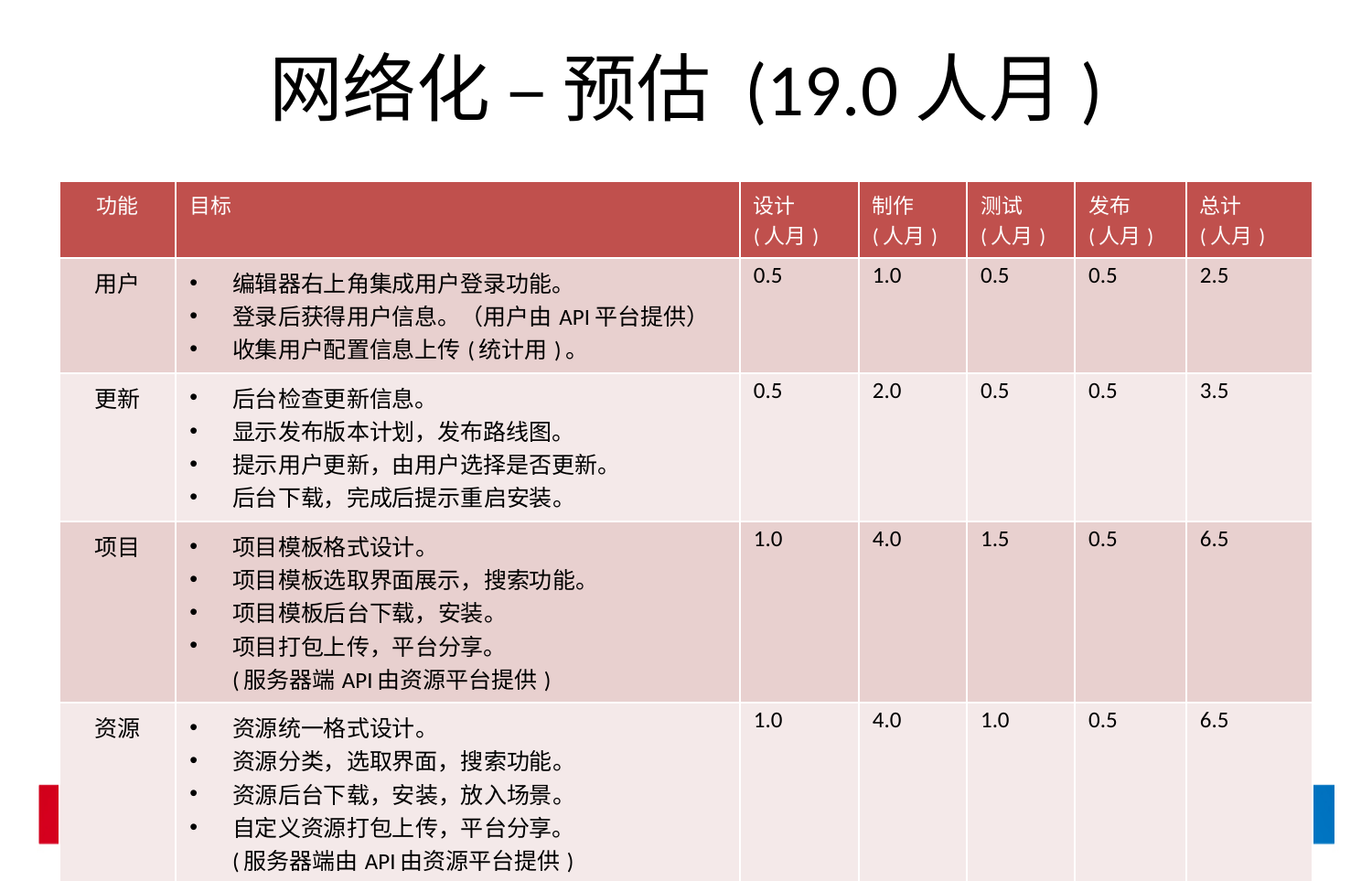

# 网络化 – 预估 (19.0人月)
| 功能 | 目标 | 设计 (人月) | 制作 (人月) | 测试 (人月) | 发布 (人月) | 总计 (人月) |
| --- | --- | --- | --- | --- | --- | --- |
| 用户 | 编辑器右上角集成用户登录功能。 登录后获得用户信息。（用户由API平台提供） 收集用户配置信息上传(统计用)。 | 0.5 | 1.0 | 0.5 | 0.5 | 2.5 |
| 更新 | 后台检查更新信息。 显示发布版本计划，发布路线图。 提示用户更新，由用户选择是否更新。 后台下载，完成后提示重启安装。 | 0.5 | 2.0 | 0.5 | 0.5 | 3.5 |
| 项目 | 项目模板格式设计。 项目模板选取界面展示，搜索功能。 项目模板后台下载，安装。 项目打包上传，平台分享。 (服务器端API由资源平台提供) | 1.0 | 4.0 | 1.5 | 0.5 | 6.5 |
| 资源 | 资源统一格式设计。 资源分类，选取界面，搜索功能。 资源后台下载，安装，放入场景。 自定义资源打包上传，平台分享。 (服务器端由API由资源平台提供) | 1.0 | 4.0 | 1.0 | 0.5 | 6.5 |
|  |  |  |  |  |  | 19.0 |